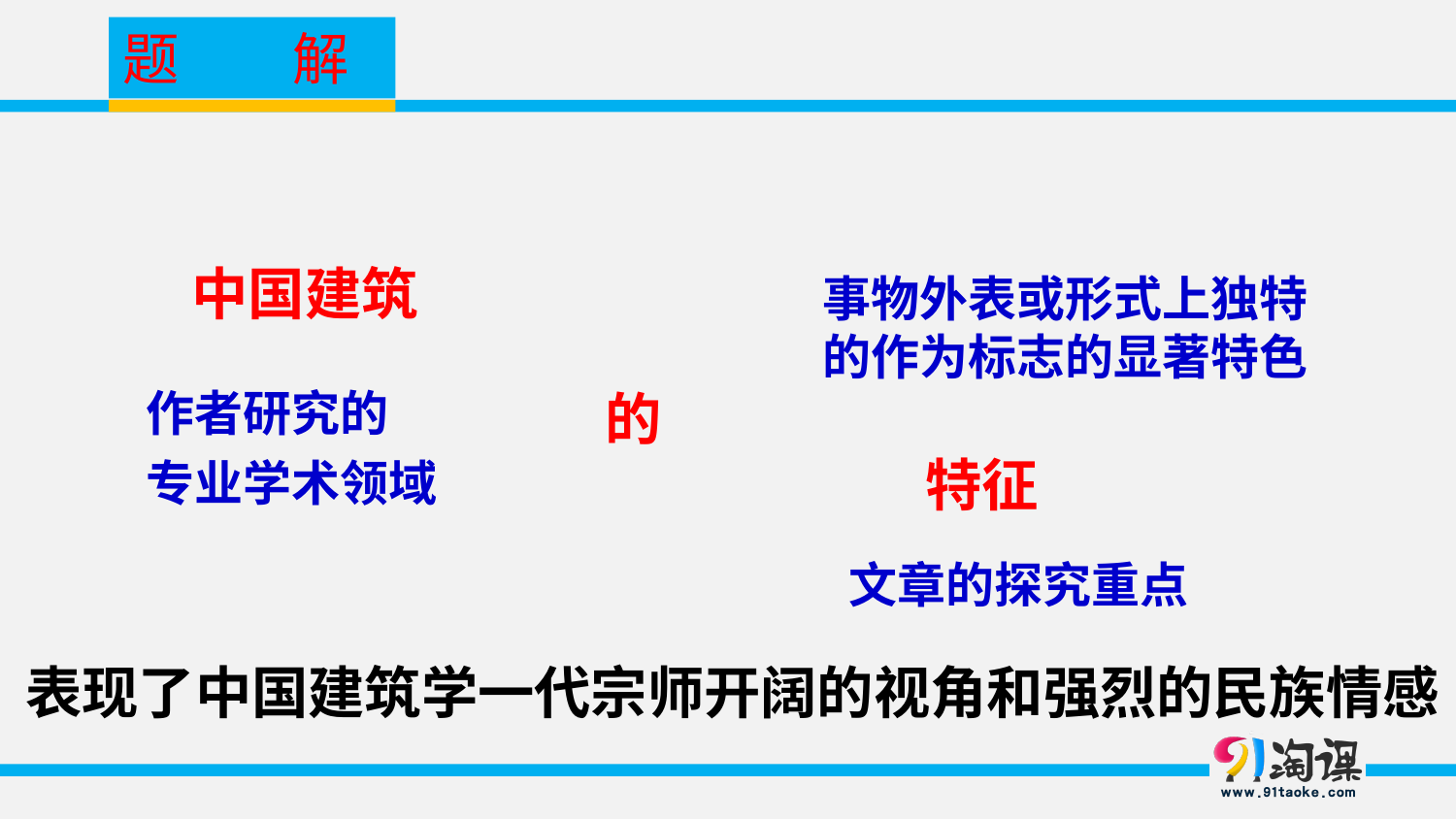

题         解
中国建筑
事物外表或形式上独特的作为标志的显著特色
作者研究的
专业学术领域
的
特征
       文章的探究重点
表现了中国建筑学一代宗师开阔的视角和强烈的民族情感